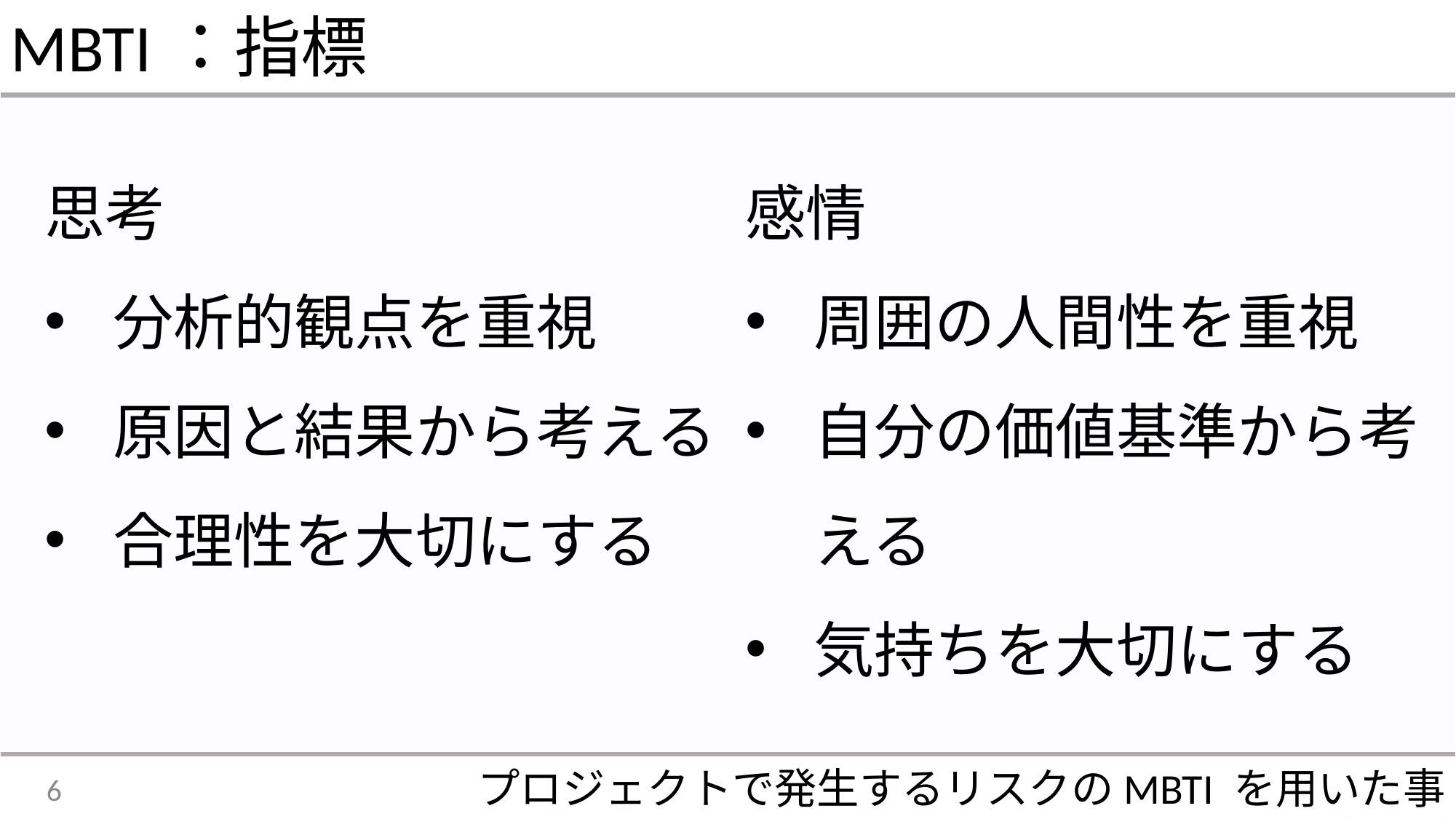

MBTI：指標

思考
分析的観点を重視
原因と結果から考える
合理性を大切にする
感情
周囲の人間性を重視
自分の価値基準から考える
気持ちを大切にする
プロジェクトで発生するリスクのMBTI を用いた事前予測
6